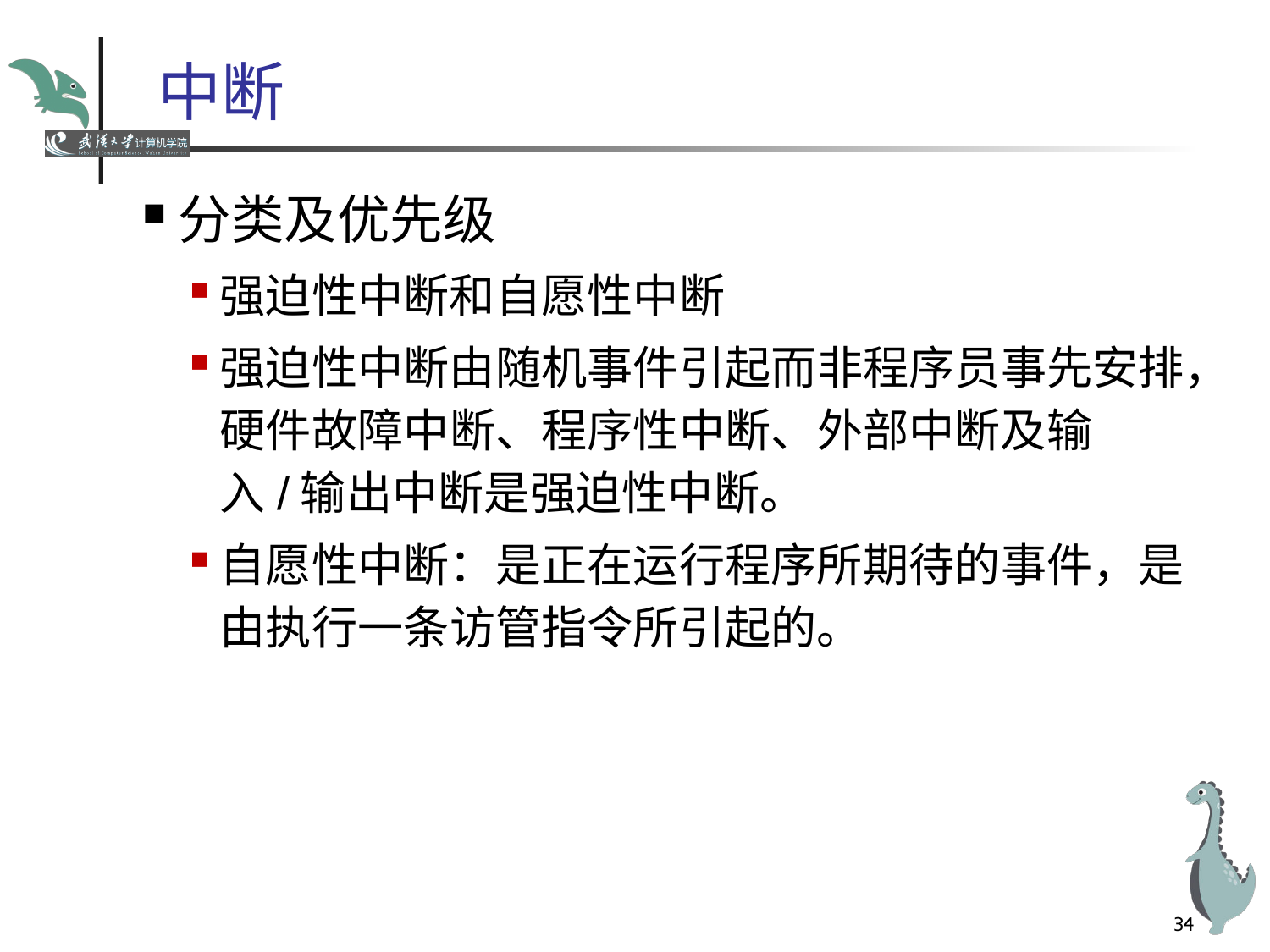

# 中断
分类及优先级
强迫性中断和自愿性中断
强迫性中断由随机事件引起而非程序员事先安排，硬件故障中断、程序性中断、外部中断及输入/输出中断是强迫性中断。
自愿性中断：是正在运行程序所期待的事件，是由执行一条访管指令所引起的。
34